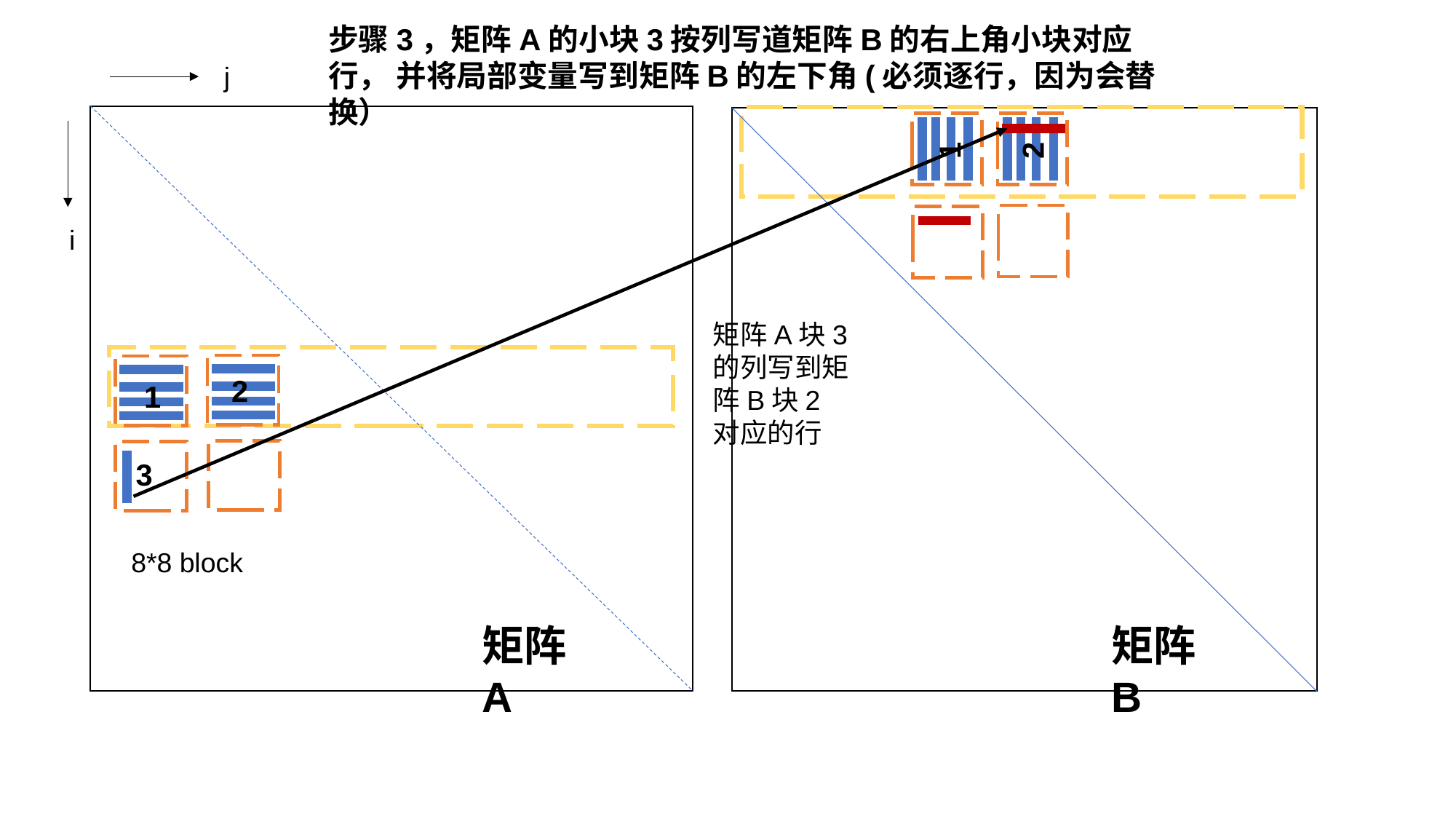

步骤3，矩阵A的小块3按列写道矩阵B的右上角小块对应行， 并将局部变量写到矩阵B的左下角(必须逐行，因为会替换）
j

2
1
i
矩阵A块3的列写到矩阵B块2对应的行

2
1

3
8*8 block
矩阵A
矩阵B